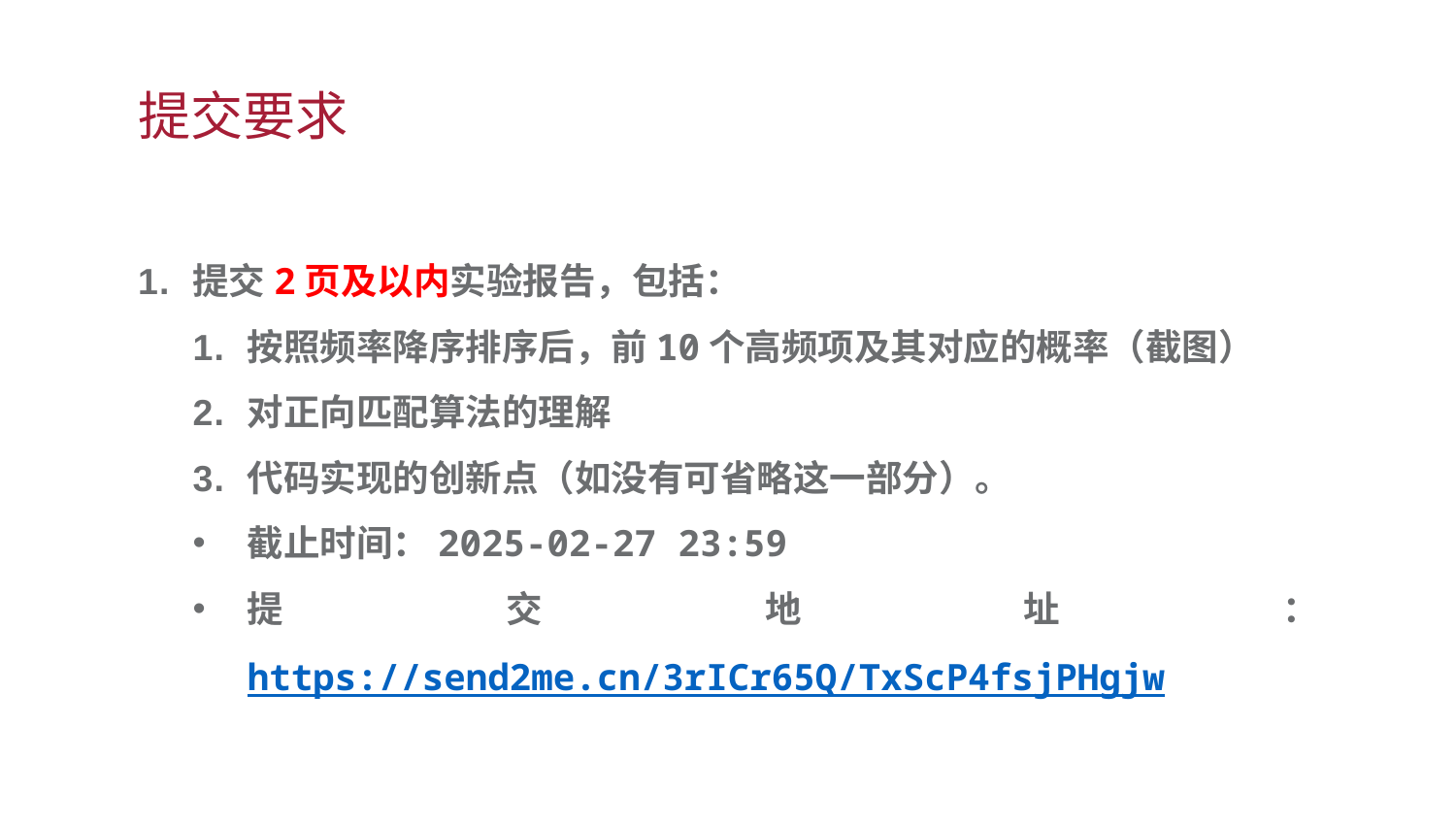

提交要求
提交2页及以内实验报告，包括：
按照频率降序排序后，前10个高频项及其对应的概率（截图）
对正向匹配算法的理解
代码实现的创新点（如没有可省略这一部分）。
截止时间：2025-02-27 23:59
提交地址：https://send2me.cn/3rICr65Q/TxScP4fsjPHgjw